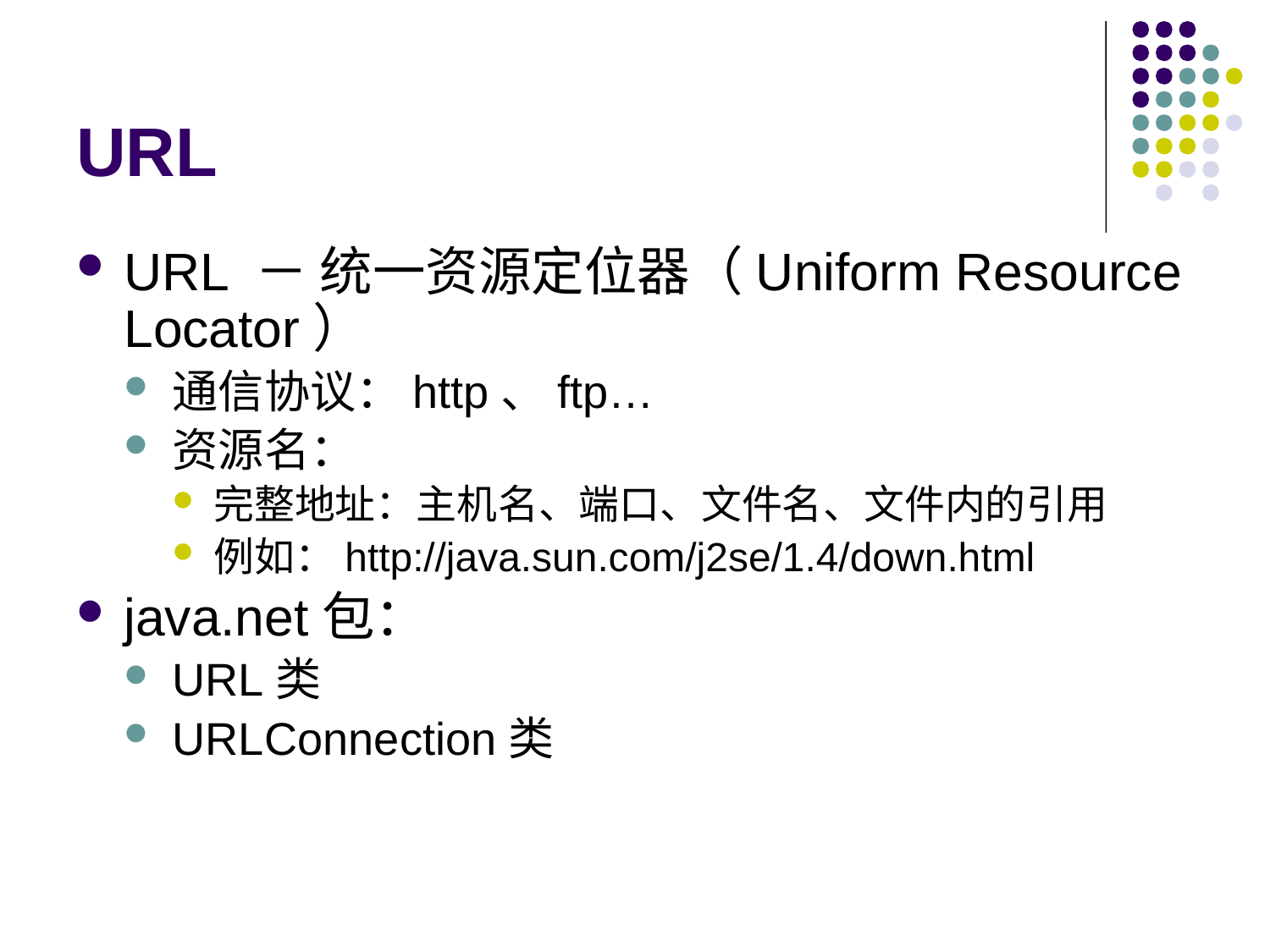

# URL
URL － 统一资源定位器（Uniform Resource Locator）
通信协议：http、ftp…
资源名：
完整地址：主机名、端口、文件名、文件内的引用
例如：http://java.sun.com/j2se/1.4/down.html
java.net包：
URL类
URLConnection类